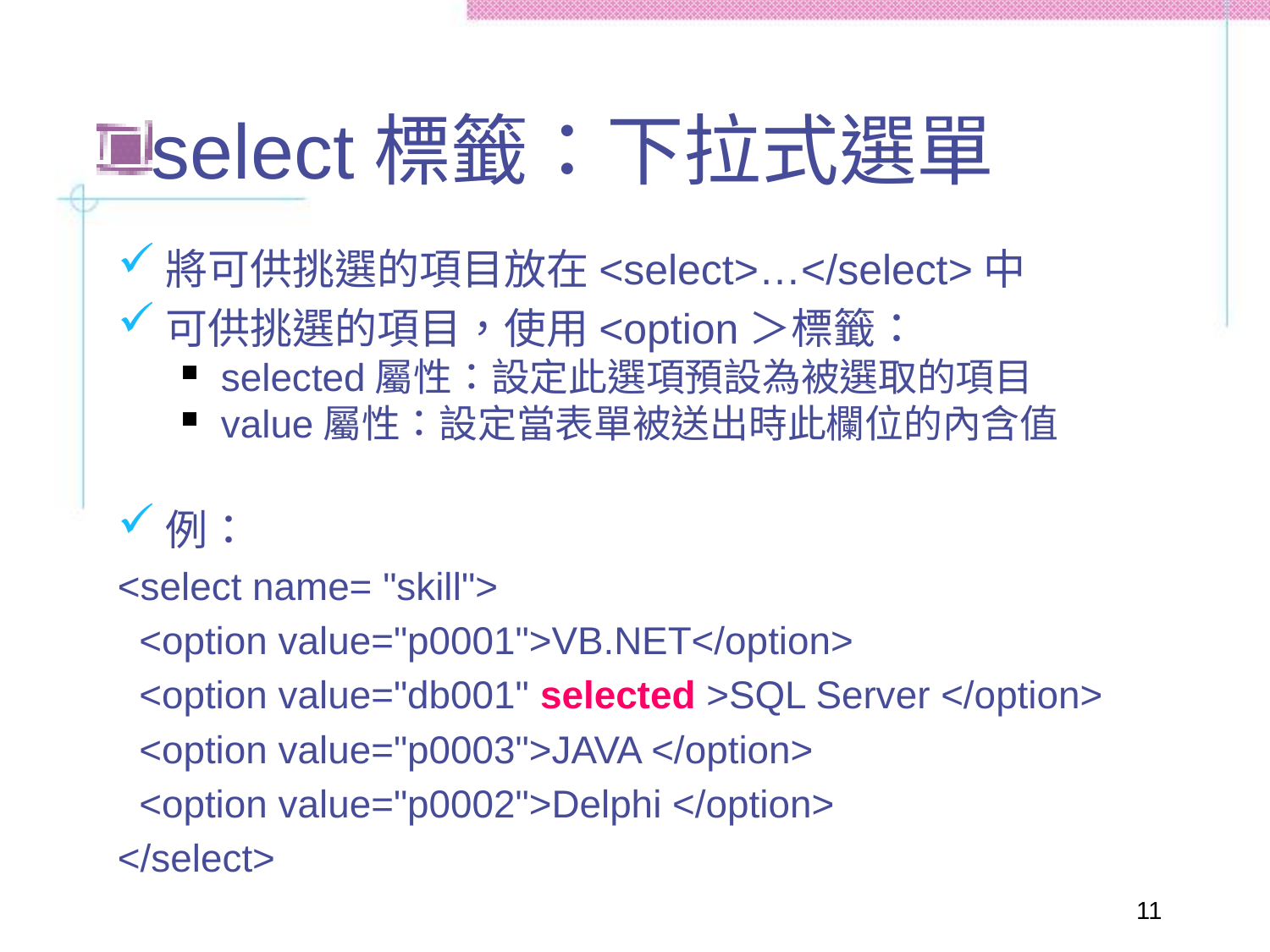

# select標籤：下拉式選單
將可供挑選的項目放在<select>…</select>中
可供挑選的項目，使用<option＞標籤：
selected屬性：設定此選項預設為被選取的項目
value屬性：設定當表單被送出時此欄位的內含值

例：
<select name= "skill">
  <option value="p0001">VB.NET</option>
  <option value="db001" selected >SQL Server </option>
  <option value="p0003">JAVA </option>
  <option value="p0002">Delphi </option>
</select>

11